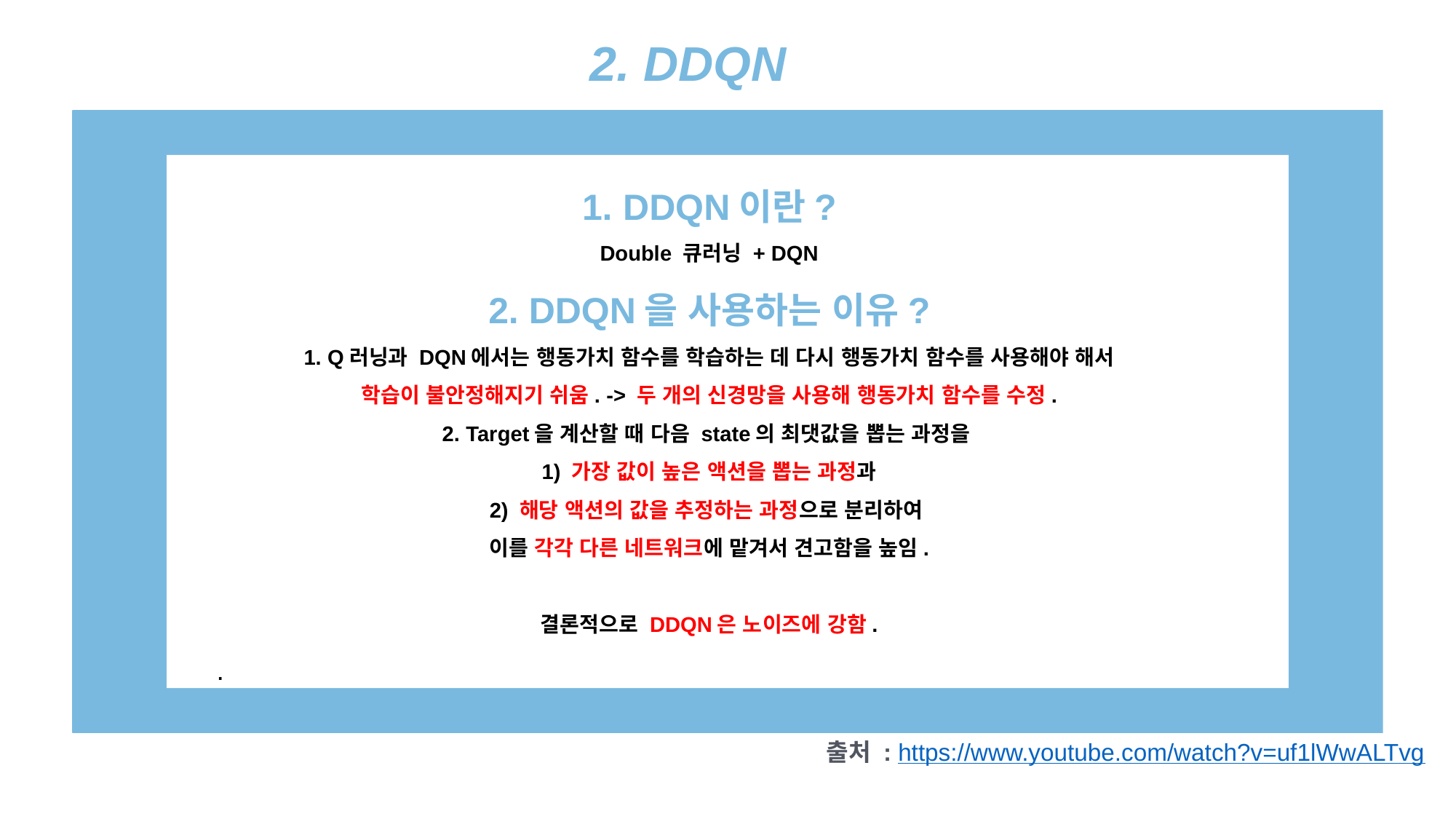

2. DDQN

DDQN이란?
Double 큐러닝 + DQN
2. DDQN을 사용하는 이유?
1. Q러닝과 DQN에서는 행동가치 함수를 학습하는 데 다시 행동가치 함수를 사용해야 해서
학습이 불안정해지기 쉬움. -> 두 개의 신경망을 사용해 행동가치 함수를 수정.
2. Target을 계산할 때 다음 state의 최댓값을 뽑는 과정을
1) 가장 값이 높은 액션을 뽑는 과정과
2) 해당 액션의 값을 추정하는 과정으로 분리하여
이를 각각 다른 네트워크에 맡겨서 견고함을 높임.

결론적으로 DDQN은 노이즈에 강함.
.

출처 : https://www.youtube.com/watch?v=uf1lWwALTvg